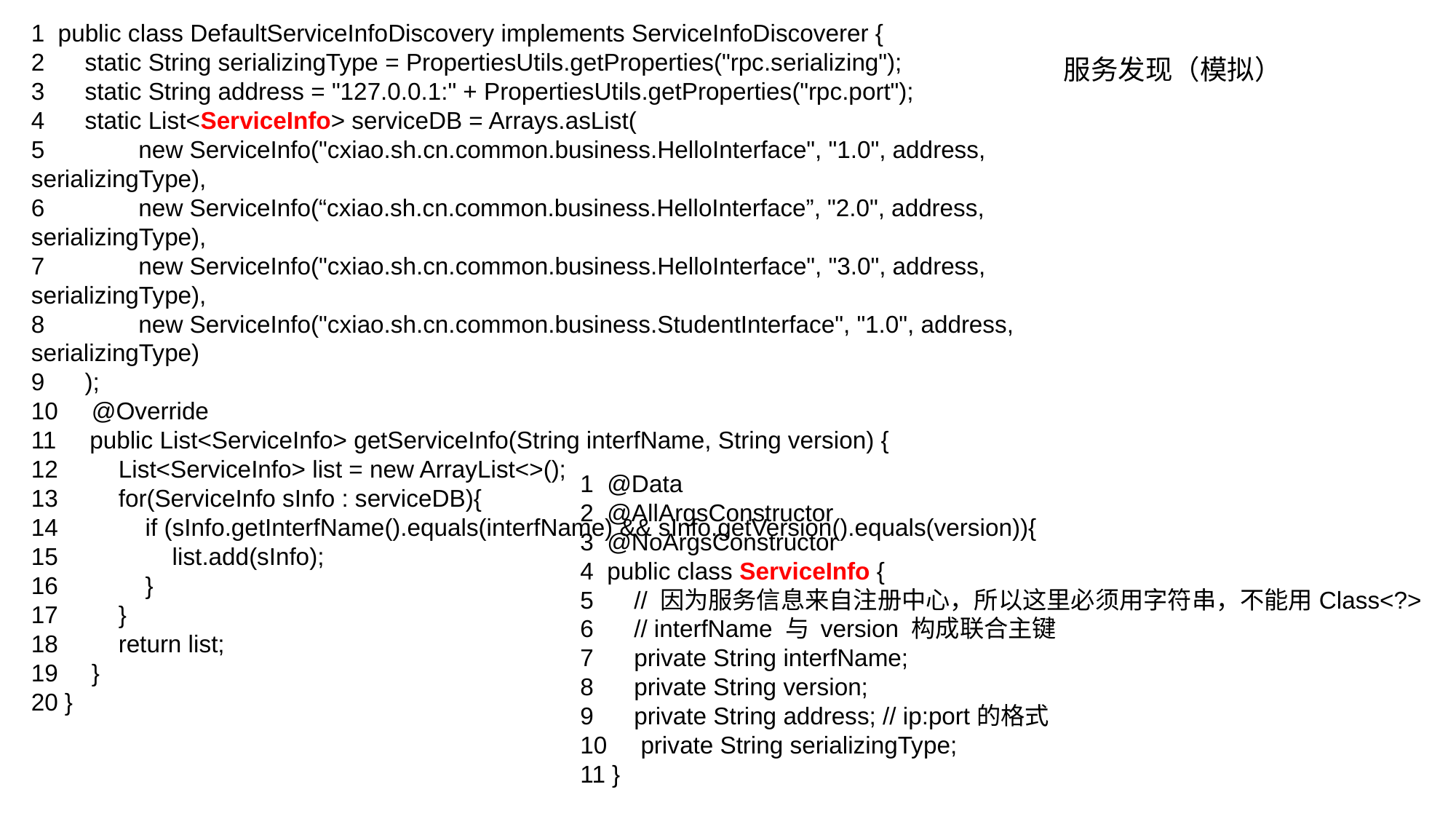

1  public class DefaultServiceInfoDiscovery implements ServiceInfoDiscoverer {
2      static String serializingType = PropertiesUtils.getProperties("rpc.serializing");
3      static String address = "127.0.0.1:" + PropertiesUtils.getProperties("rpc.port");
4      static List<ServiceInfo> serviceDB = Arrays.asList(
5              new ServiceInfo("cxiao.sh.cn.common.business.HelloInterface", "1.0", address, serializingType),
6              new ServiceInfo(“cxiao.sh.cn.common.business.HelloInterface”, "2.0", address, serializingType),
7              new ServiceInfo("cxiao.sh.cn.common.business.HelloInterface", "3.0", address, serializingType),
8              new ServiceInfo("cxiao.sh.cn.common.business.StudentInterface", "1.0", address, serializingType)
9      );
10     @Override
11     public List<ServiceInfo> getServiceInfo(String interfName, String version) {
12         List<ServiceInfo> list = new ArrayList<>();
13         for(ServiceInfo sInfo : serviceDB){
14             if (sInfo.getInterfName().equals(interfName) && sInfo.getVersion().equals(version)){
15                 list.add(sInfo);
16             }
17         }
18         return list;
19     }
20 }
服务发现（模拟）
1  @Data
2  @AllArgsConstructor
3  @NoArgsConstructor
4  public class ServiceInfo {
5      // 因为服务信息来自注册中心，所以这里必须用字符串，不能用Class<?>
6      // interfName 与 version 构成联合主键
7      private String interfName;
8      private String version;
9      private String address; // ip:port的格式
10     private String serializingType;
11 }